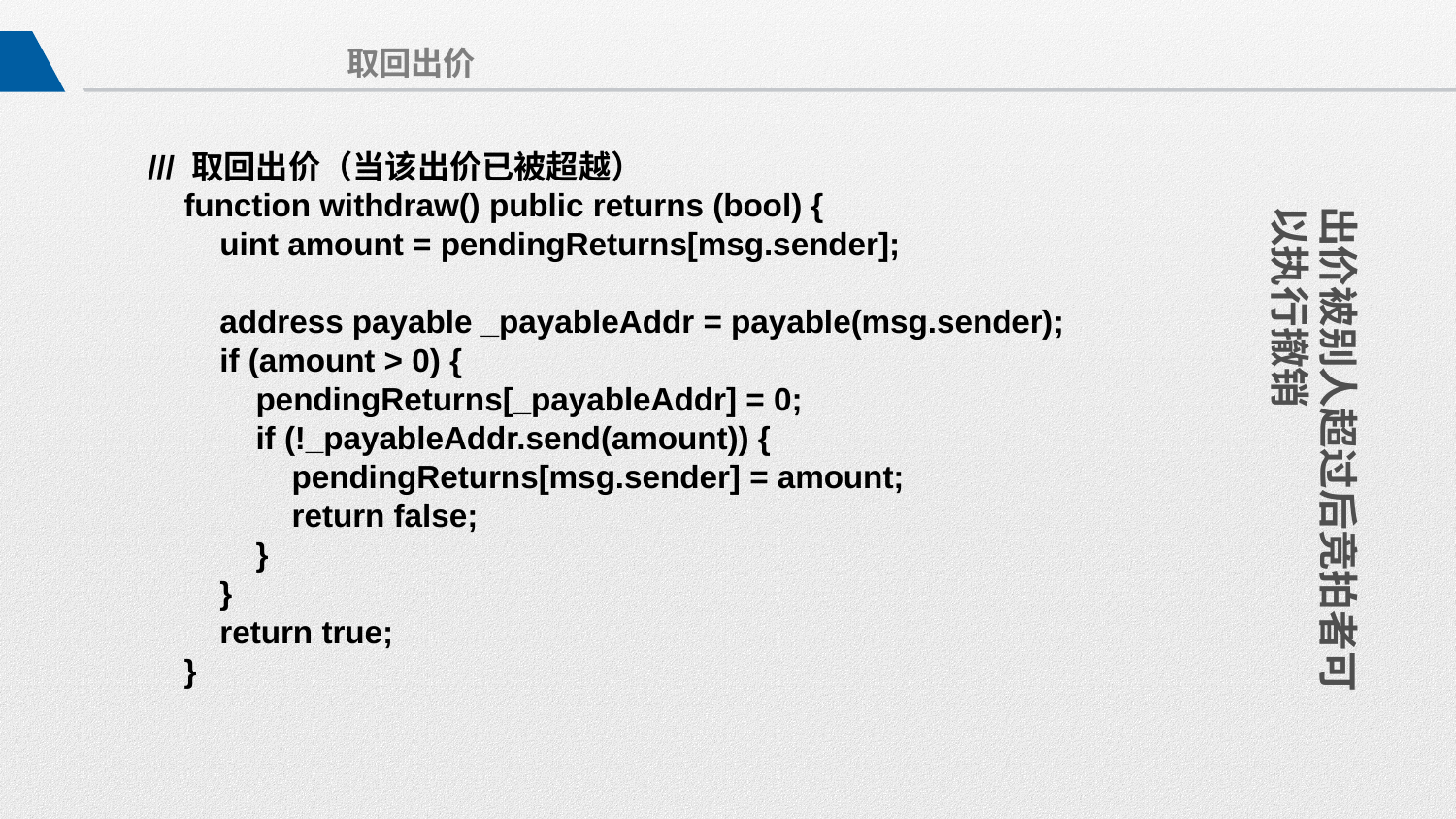

取回出价
/// 取回出价（当该出价已被超越）
    function withdraw() public returns (bool) {
        uint amount = pendingReturns[msg.sender];

        address payable _payableAddr = payable(msg.sender);
        if (amount > 0) {
            pendingReturns[_payableAddr] = 0;
            if (!_payableAddr.send(amount)) {
                pendingReturns[msg.sender] = amount;
                return false;
            }
        }
        return true;
    }
出价被别人超过后竞拍者可以执行撤销